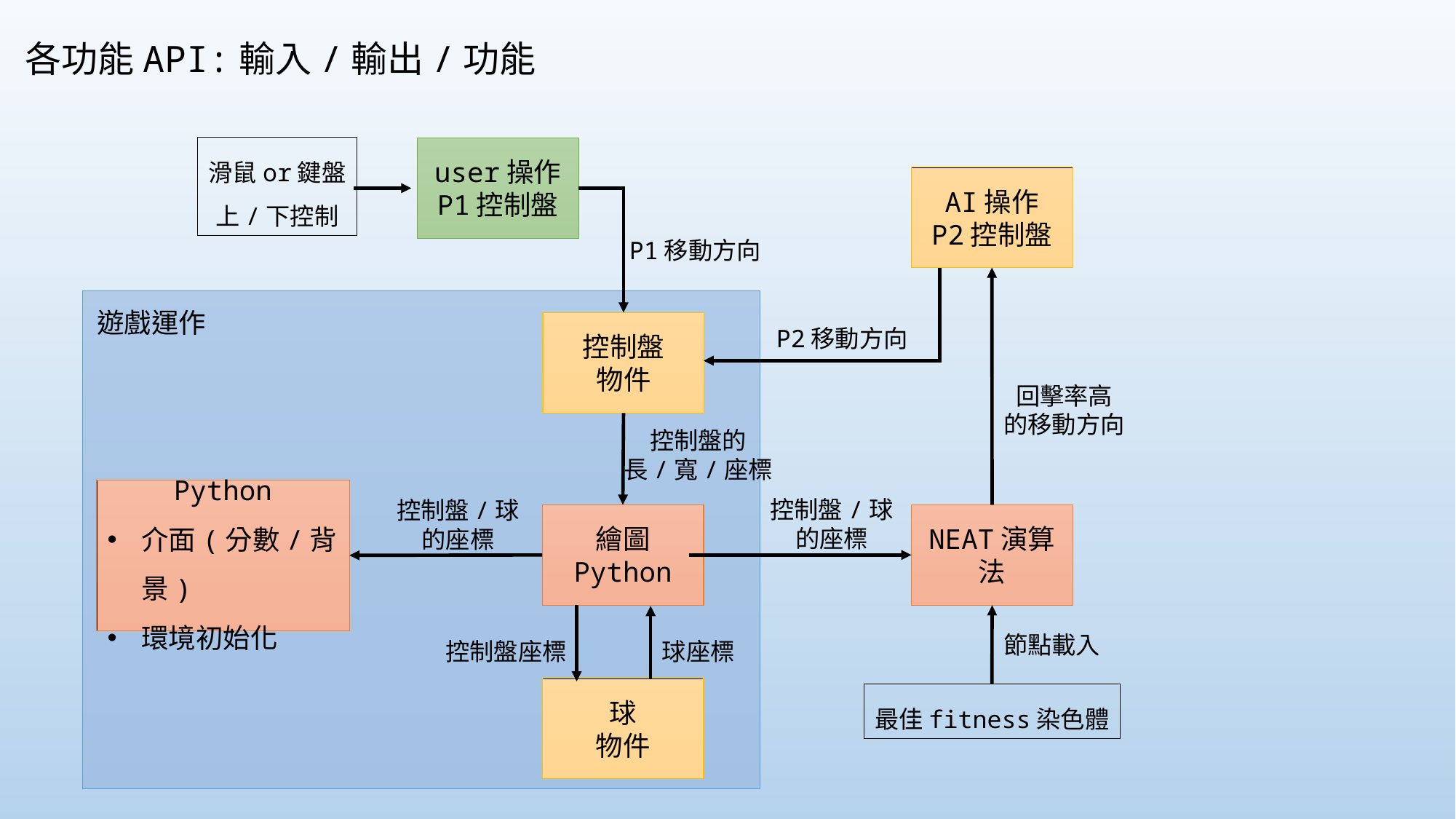

各功能API:輸入/輸出/功能
滑鼠or鍵盤
上/下控制
user操作
P1控制盤
AI操作
P2控制盤
P1移動方向

遊戲運作
控制盤
物件
P2移動方向
回擊率高
的移動方向
控制盤的
長/寬/座標
Python
介面(分數/背景)
環境初始化
控制盤/球
的座標
控制盤/球
的座標
繪圖
Python
NEAT演算法
節點載入
控制盤座標
球座標
球
物件
最佳fitness染色體